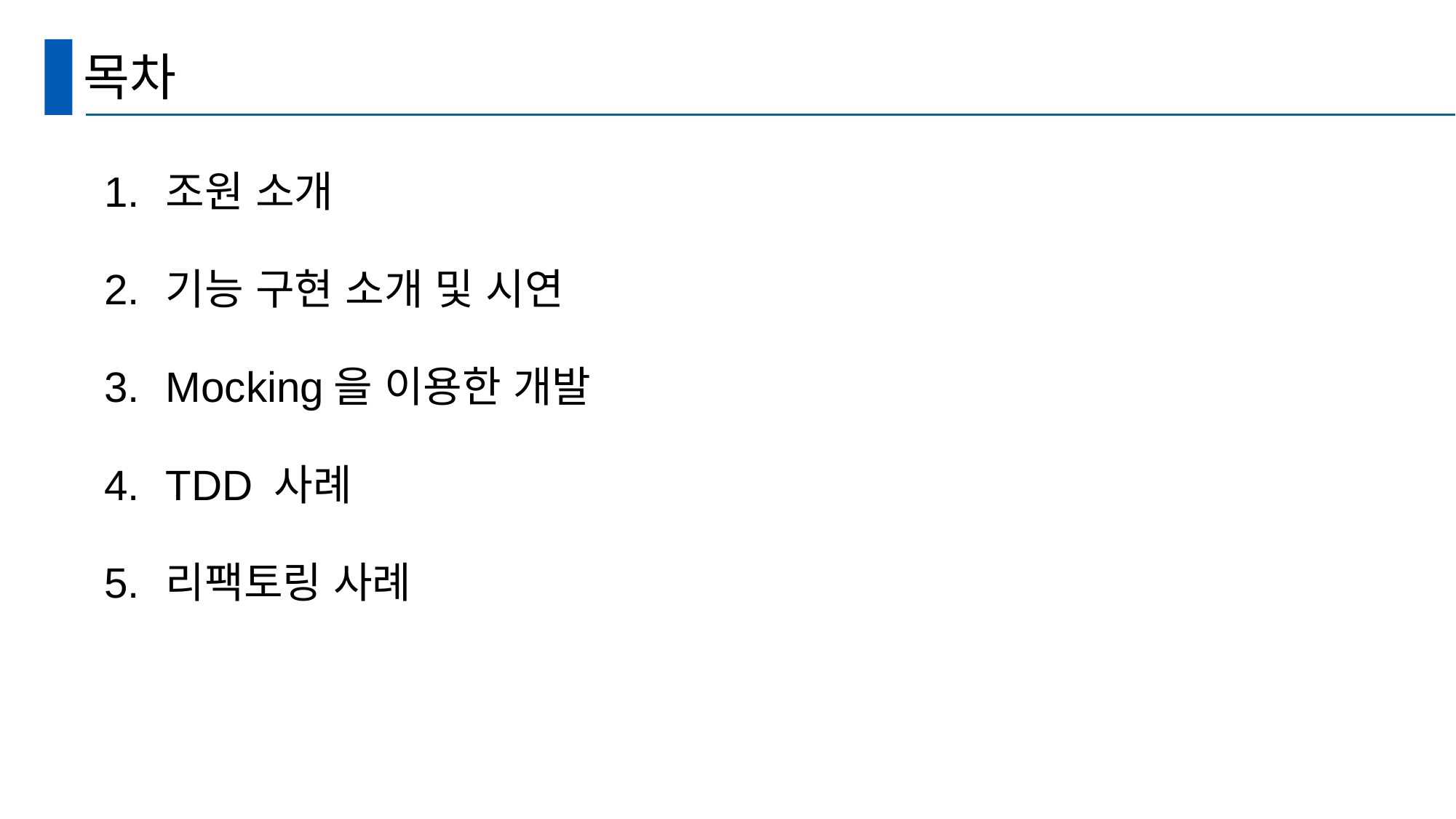

# 목차
조원 소개

기능 구현 소개 및 시연

Mocking을 이용한 개발

TDD 사례

리팩토링 사례